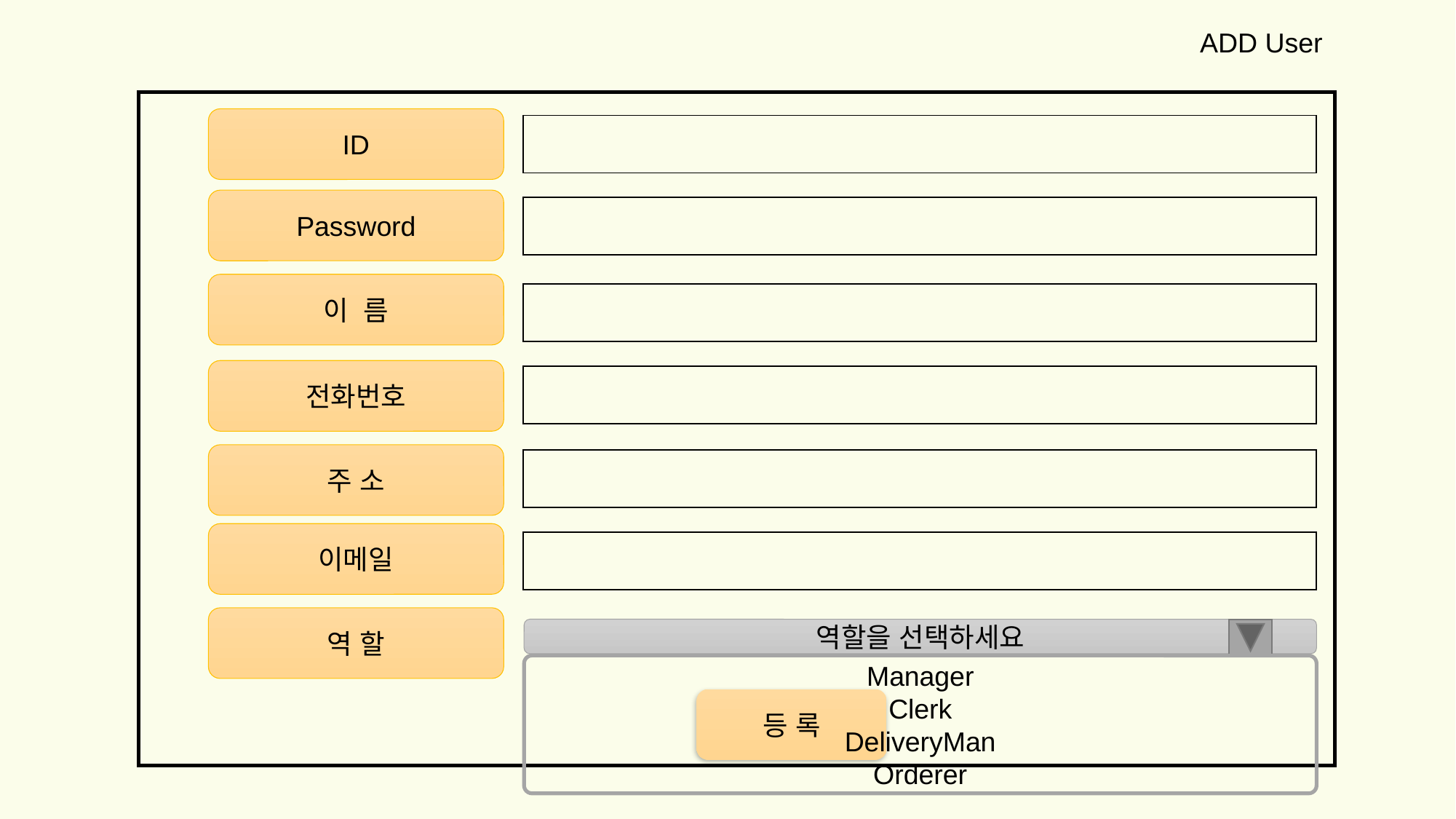

ADD User

ID
|  |
| --- |
Password
|  |
| --- |
이  름
|  |
| --- |
전화번호
|  |
| --- |
주 소
|  |
| --- |
이메일
|  |
| --- |
역 할

역할을 선택하세요
Manager
Clerk
DeliveryMan
Orderer
등 록